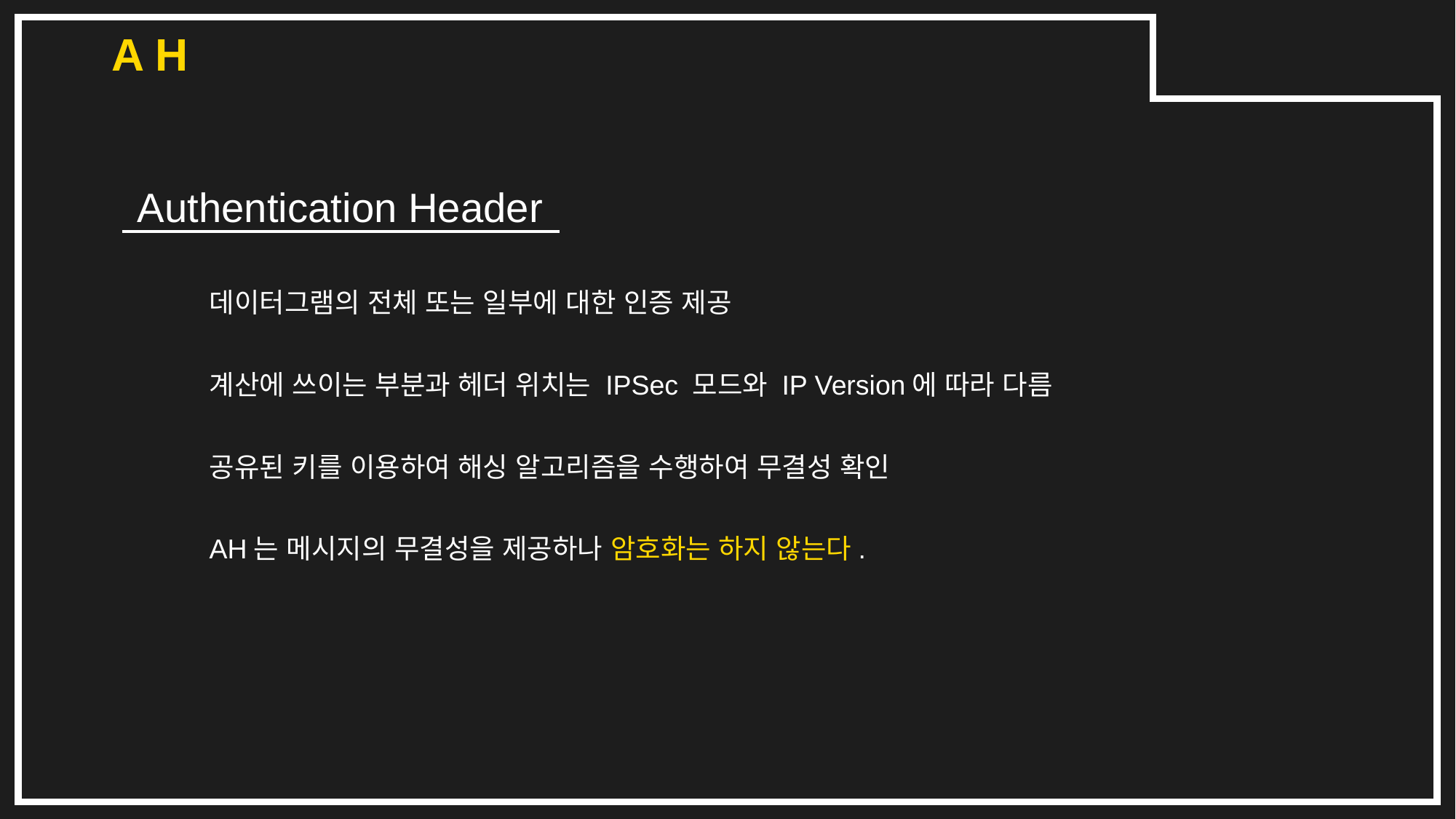

A H
Authentication Header
데이터그램의 전체 또는 일부에 대한 인증 제공
계산에 쓰이는 부분과 헤더 위치는 IPSec 모드와 IP Version에 따라 다름
공유된 키를 이용하여 해싱 알고리즘을 수행하여 무결성 확인
AH는 메시지의 무결성을 제공하나 암호화는 하지 않는다.